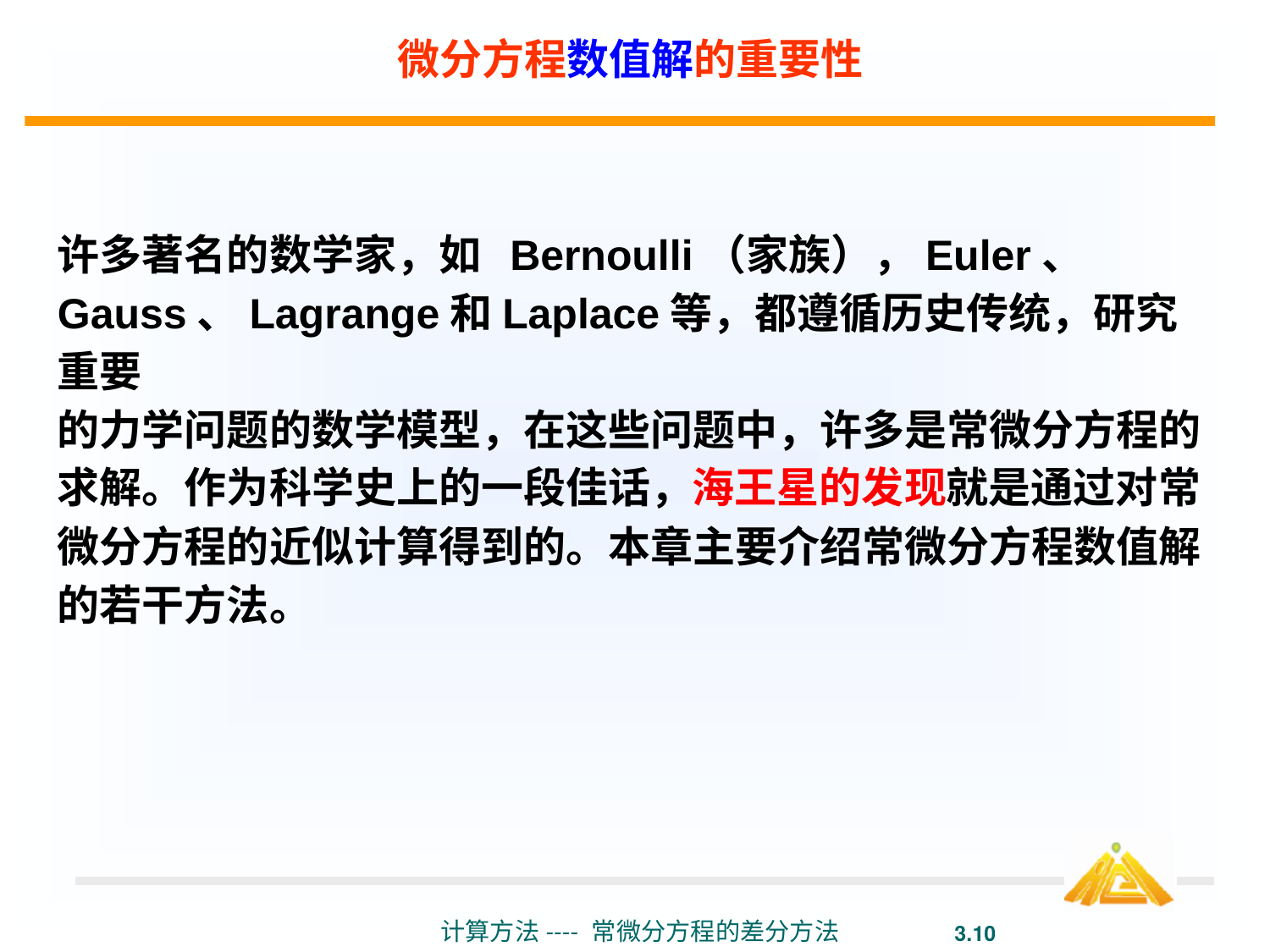

微分方程数值解的重要性
许多著名的数学家，如  Bernoulli（家族），Euler、
Gauss、Lagrange和Laplace等，都遵循历史传统，研究重要
的力学问题的数学模型，在这些问题中，许多是常微分方程的
求解。作为科学史上的一段佳话，海王星的发现就是通过对常
微分方程的近似计算得到的。本章主要介绍常微分方程数值解
的若干方法。